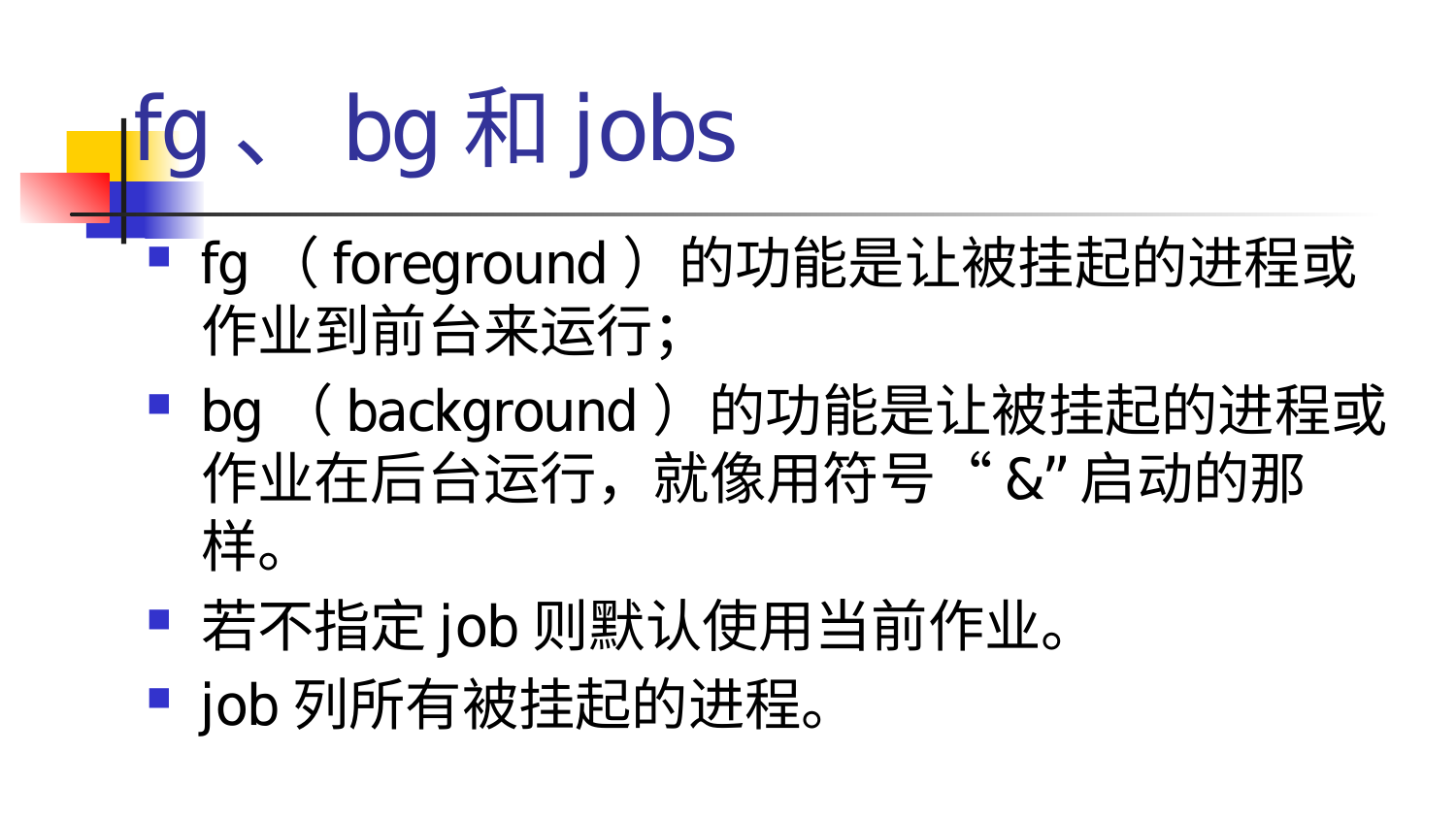

# fg、bg和jobs
fg（foreground）的功能是让被挂起的进程或作业到前台来运行；
bg（background）的功能是让被挂起的进程或作业在后台运行，就像用符号“&”启动的那样。
若不指定job则默认使用当前作业。
job列所有被挂起的进程。